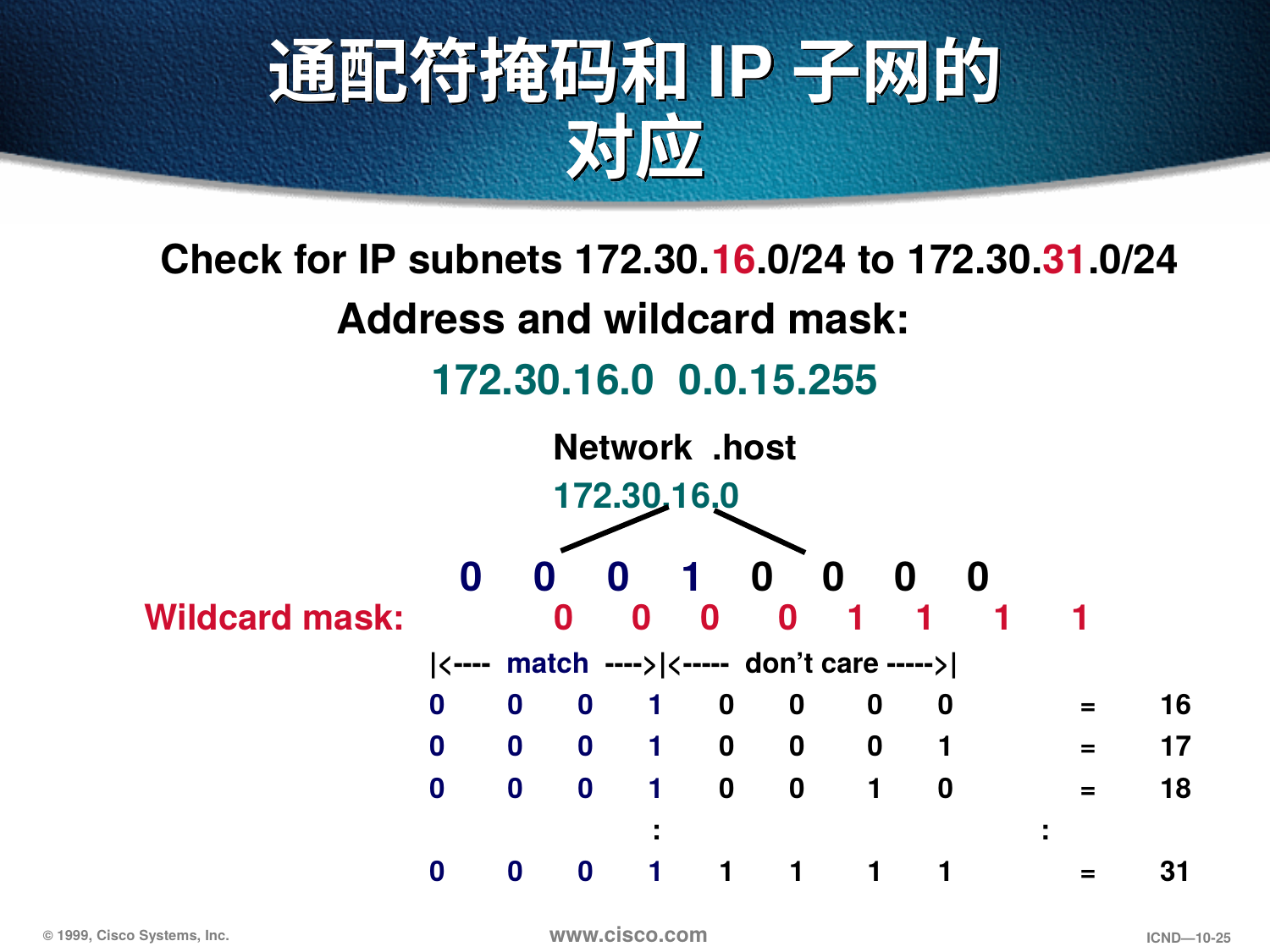

# 通配符掩码和IP子网的 对应

Check for IP subnets 172.30.16.0/24 to 172.30.31.0/24
Address and wildcard mask:
        172.30.16.0  0.0.15.255
Network  .host
172.30.16.0

0
0
0
1
0
0
0
0
Wildcard mask:	   0      0     0      0     1     1      1      1
				    |<----  match  ---->|<-----  don’t care ----->|
				    0        0       0       1       0       0        0       0	      = 	16
				    0        0       0       1       0       0        0       1	      =	17
				    0        0       0       1       0       0        1       0	      =	18
						:			 :
				    0        0       0       1       1       1        1       1	      =	31